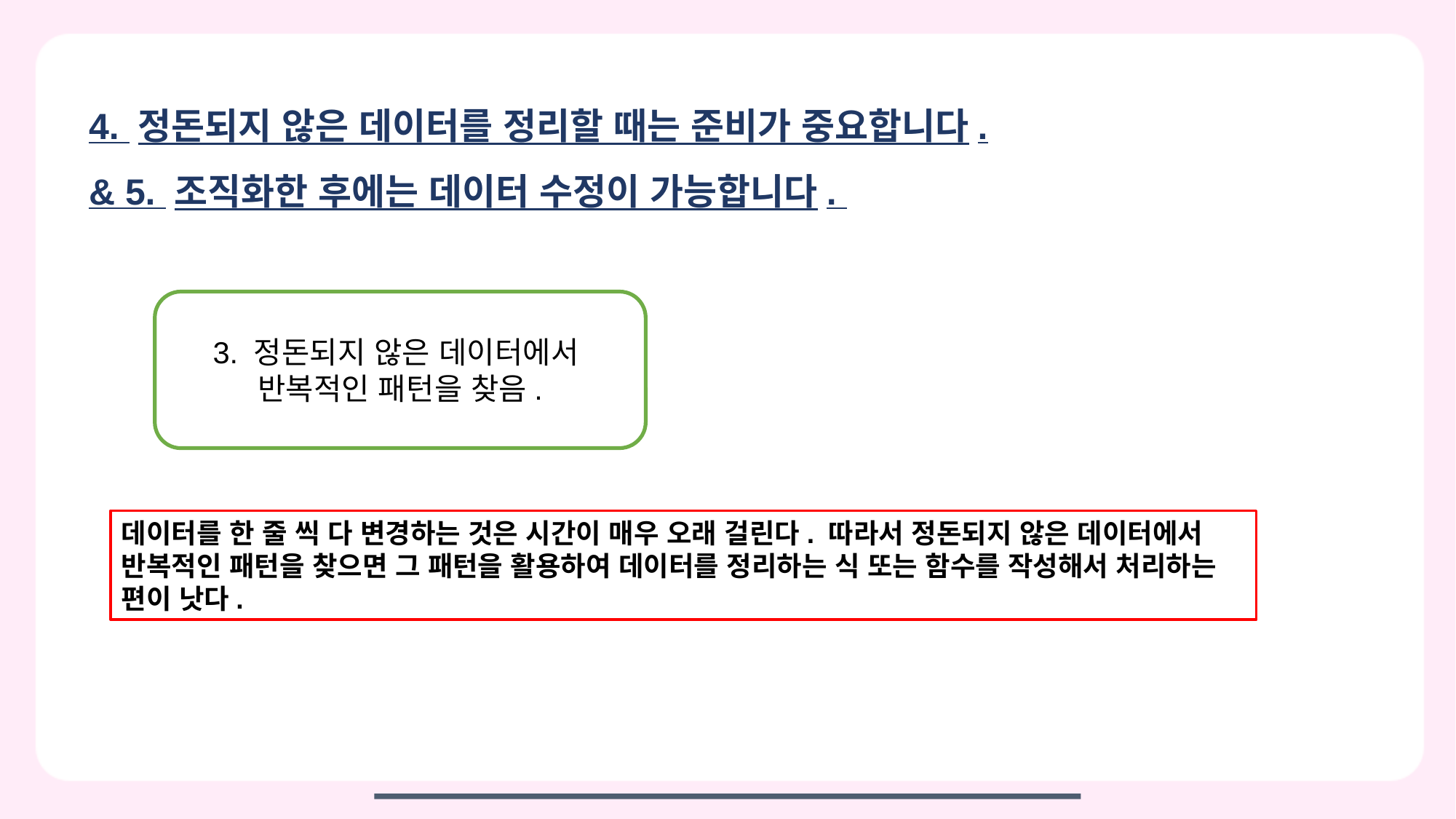

4. 정돈되지 않은 데이터를 정리할 때는 준비가 중요합니다.
& 5. 조직화한 후에는 데이터 수정이 가능합니다.
3. 정돈되지 않은 데이터에서
반복적인 패턴을 찾음.
데이터를 한 줄 씩 다 변경하는 것은 시간이 매우 오래 걸린다. 따라서 정돈되지 않은 데이터에서 반복적인 패턴을 찾으면 그 패턴을 활용하여 데이터를 정리하는 식 또는 함수를 작성해서 처리하는 편이 낫다.